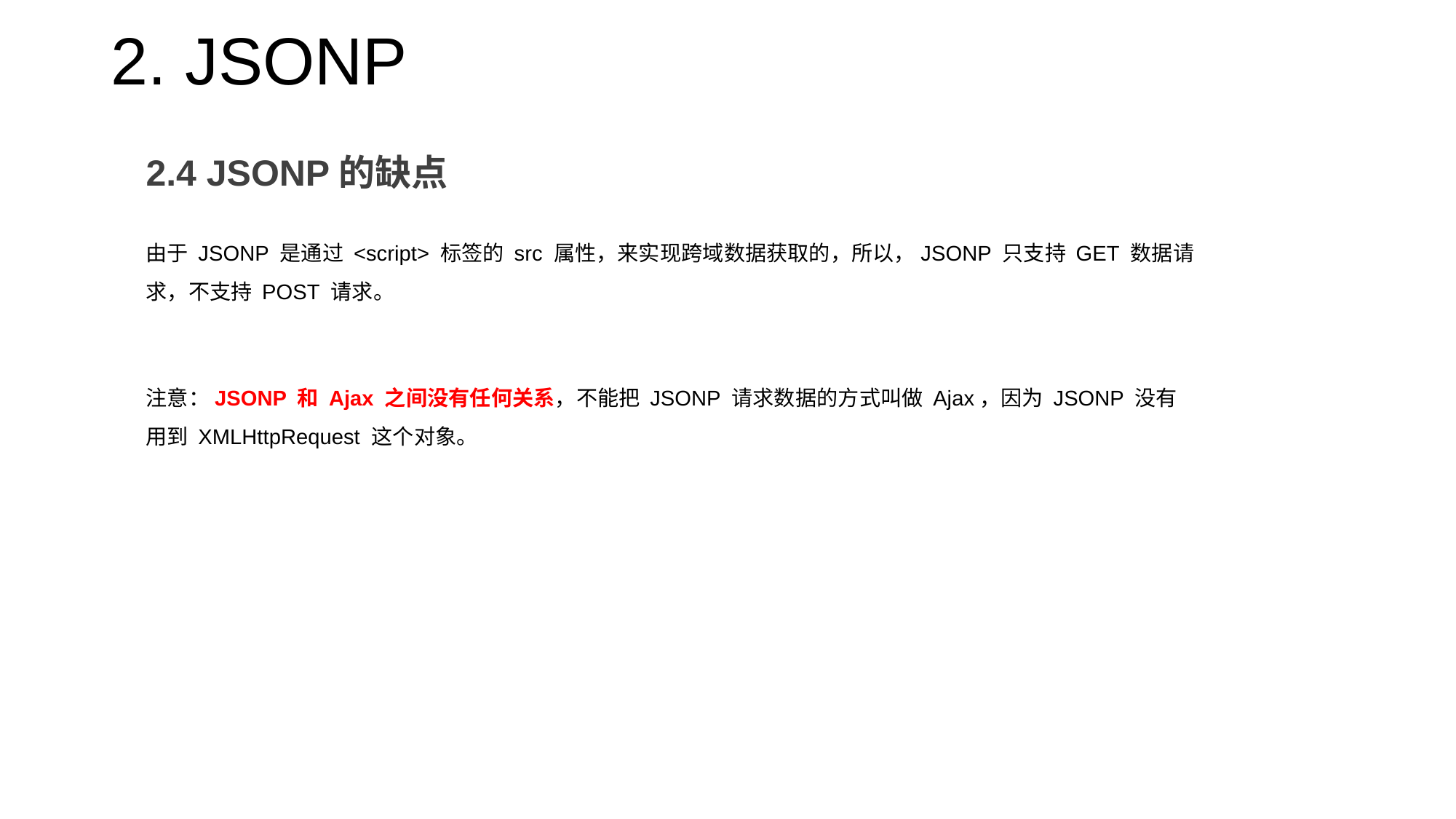

# 2. JSONP
2.4 JSONP的缺点
由于 JSONP 是通过 <script> 标签的 src 属性，来实现跨域数据获取的，所以，JSONP 只支持 GET 数据请求，不支持 POST 请求。

注意：JSONP 和 Ajax 之间没有任何关系，不能把 JSONP 请求数据的方式叫做 Ajax，因为 JSONP 没有用到 XMLHttpRequest 这个对象。